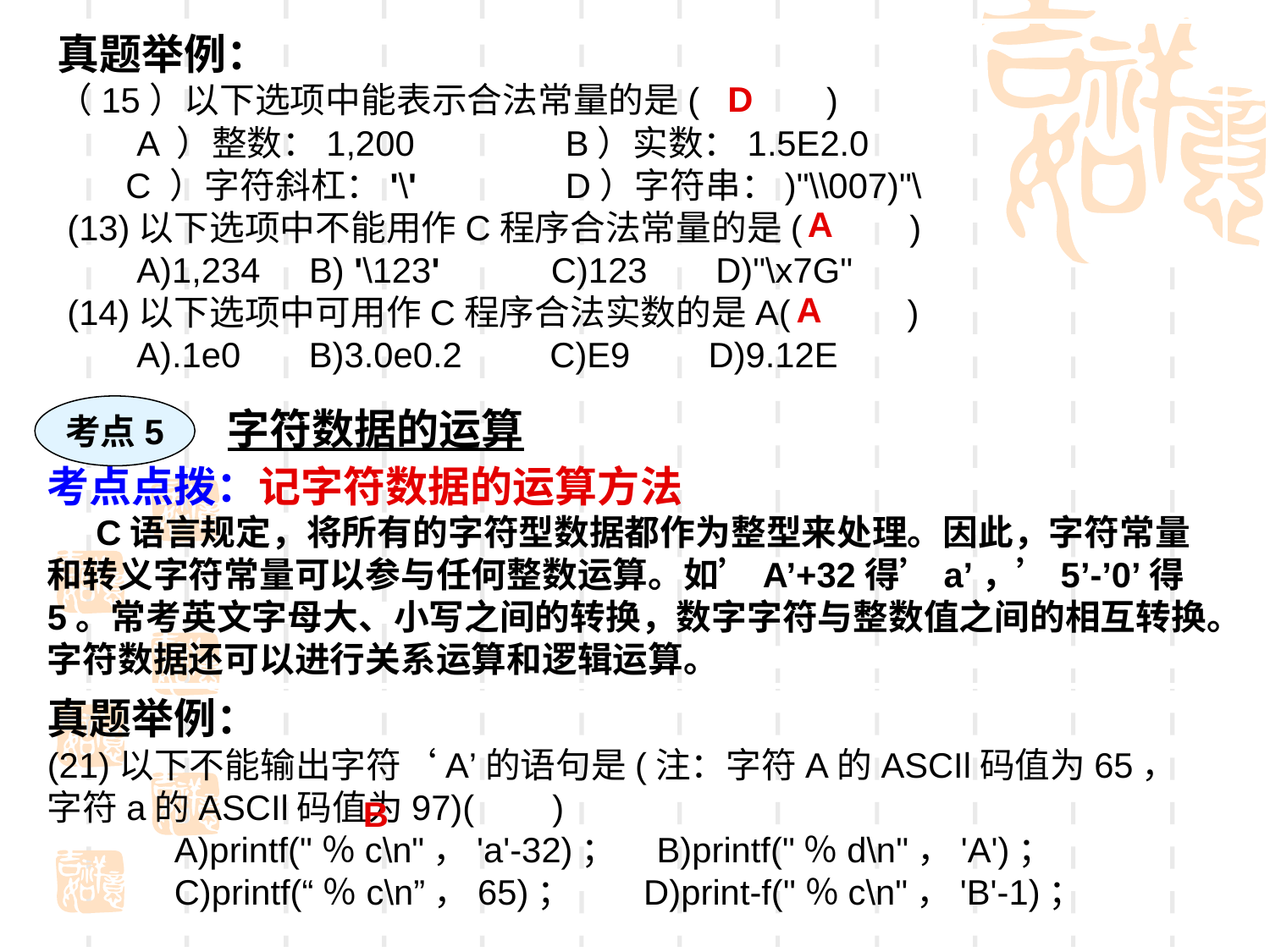

真题举例：
（15）以下选项中能表示合法常量的是(             )
　　A ）整数：1,200　　	B）实数：1.5E2.0
       C ）字符斜杠：'\'　  	D）字符串：)"\\007)"\
 (13)以下选项中不能用作C程序合法常量的是(           )
　　A)1,234     B) '\123'　　   C)123       D)"\x7G"
 (14)以下选项中可用作C程序合法实数的是A(            )
　　A).1e0       B)3.0e0.2　　C)E9        D)9.12E
D
A
A
考点5
字符数据的运算
考点点拨：记字符数据的运算方法
     C语言规定，将所有的字符型数据都作为整型来处理。因此，字符常量和转义字符常量可以参与任何整数运算。如’A’+32得’a’，’5’-’0’得5。常考英文字母大、小写之间的转换，数字字符与整数值之间的相互转换。字符数据还可以进行关系运算和逻辑运算。
真题举例：
(21)以下不能输出字符‘A’的语句是(注：字符A的ASCIl码值为65，字符a的ASCIl码值为97)(        )
	A)printf("％c\n"，'a'-32)；    B)printf("％d\n"，'A')；
	C)printf(“％c\n”，65)；        D)print-f("％c\n"，'B'-1)；
B